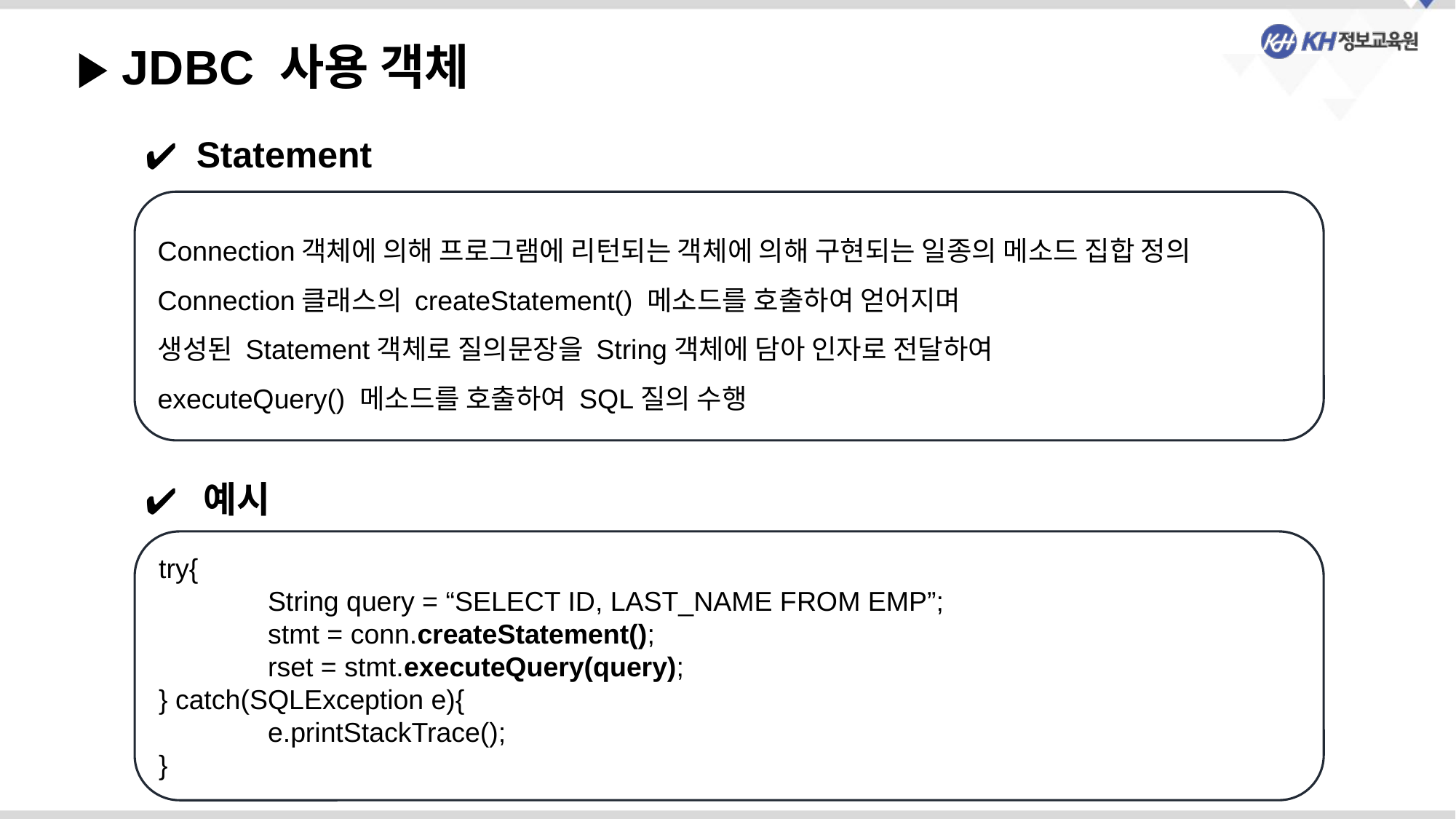

▶ JDBC 사용 객체
 Statement
Connection객체에 의해 프로그램에 리턴되는 객체에 의해 구현되는 일종의 메소드 집합 정의
Connection클래스의 createStatement() 메소드를 호출하여 얻어지며
생성된 Statement객체로 질의문장을 String객체에 담아 인자로 전달하여
executeQuery() 메소드를 호출하여 SQL질의 수행
 예시
try{
	String query = “SELECT ID, LAST_NAME FROM EMP”;
	stmt = conn.createStatement();
	rset = stmt.executeQuery(query);
} catch(SQLException e){
	e.printStackTrace();
}